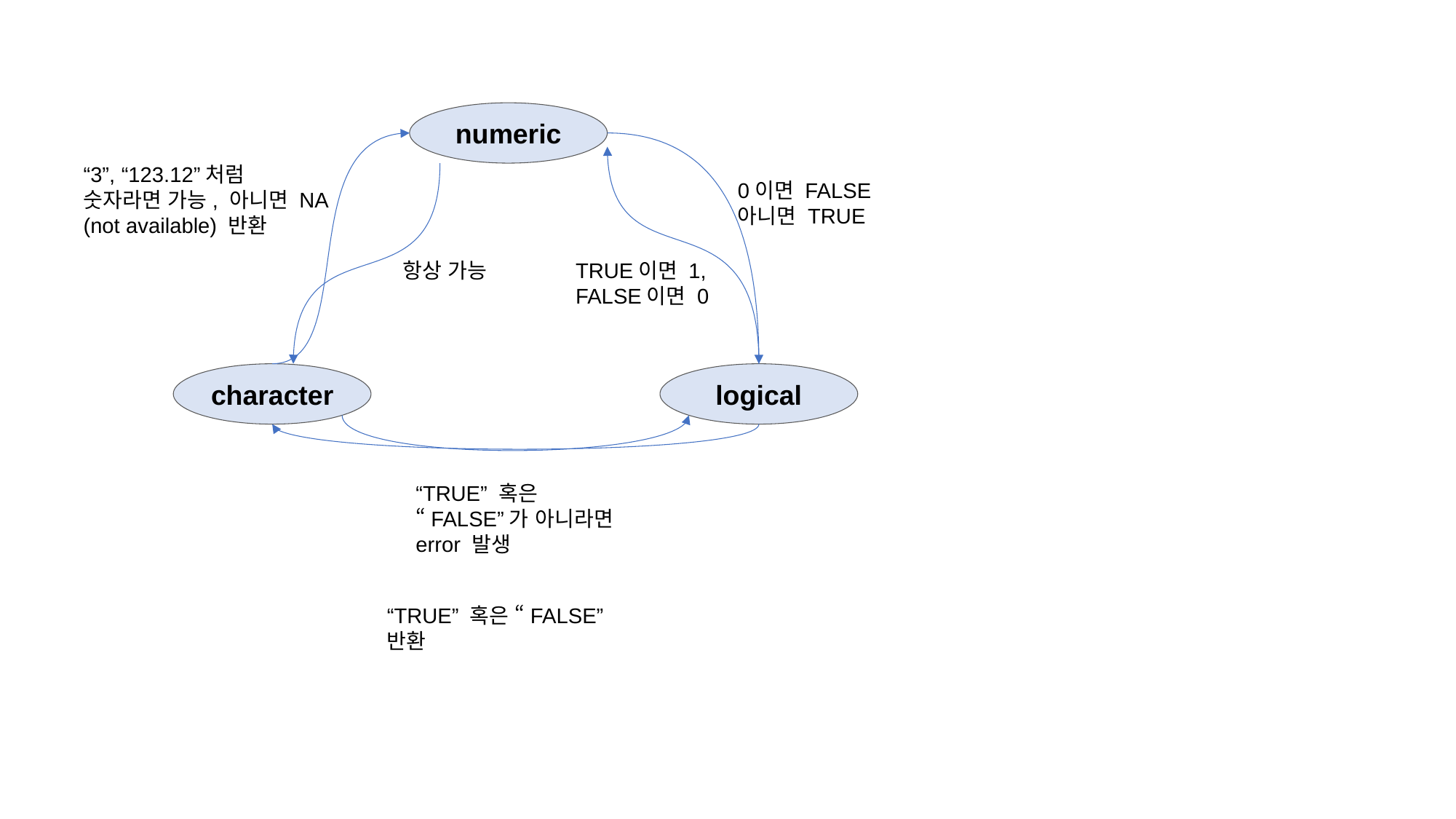

numeric
“3”, “123.12”처럼
숫자라면 가능, 아니면 NA
(not available) 반환
0이면 FALSE
아니면 TRUE
항상 가능
TRUE이면 1,
FALSE이면 0
character
logical
“TRUE” 혹은 “FALSE”가 아니라면 error 발생
“TRUE” 혹은 “FALSE” 반환